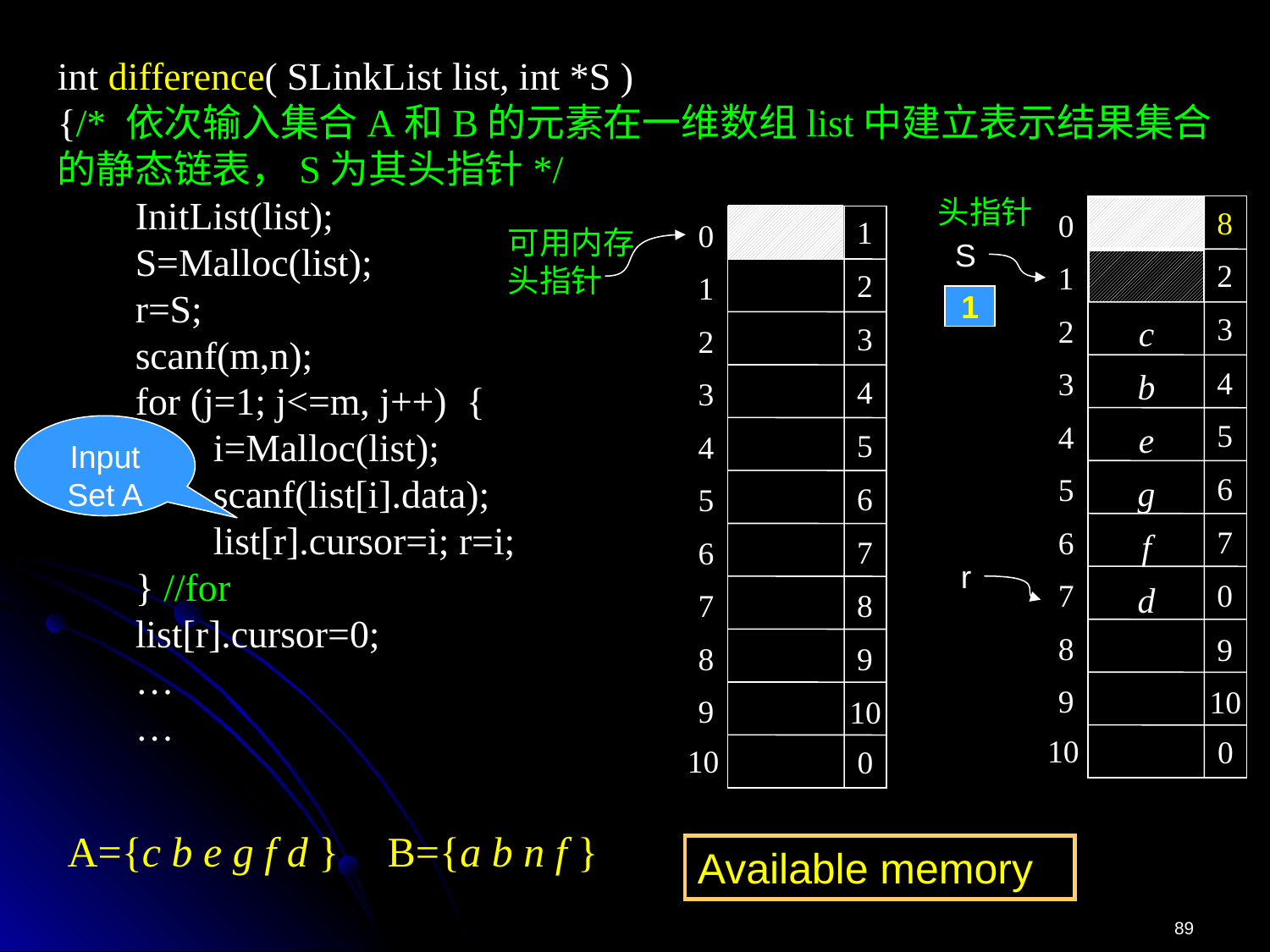

int difference( SLinkList list, int *S )
{/* 依次输入集合A和B的元素在一维数组list中建立表示结果集合的静态链表，S为其头指针*/
        InitList(list);
        S=Malloc(list);
        r=S;
        scanf(m,n);
        for (j=1; j<=m, j++)  {
                i=Malloc(list);
                scanf(list[i].data);
                list[r].cursor=i; r=i;
        } //for
        list[r].cursor=0;
        …
        …
头指针

8

0
1
2
3
4
5
6
7
8
9
10

1
0
1
2
3
4
5
6
7
8
9
10
可用内存
头指针
S
2

2
1
3
c
3
4
b
4
5
e
Input Set A
5
6
g
6
7
f
7
r
0
d
8
9
9
10
10
0
0
A={c b e g f d }
B={a b n f }
Available memory

89